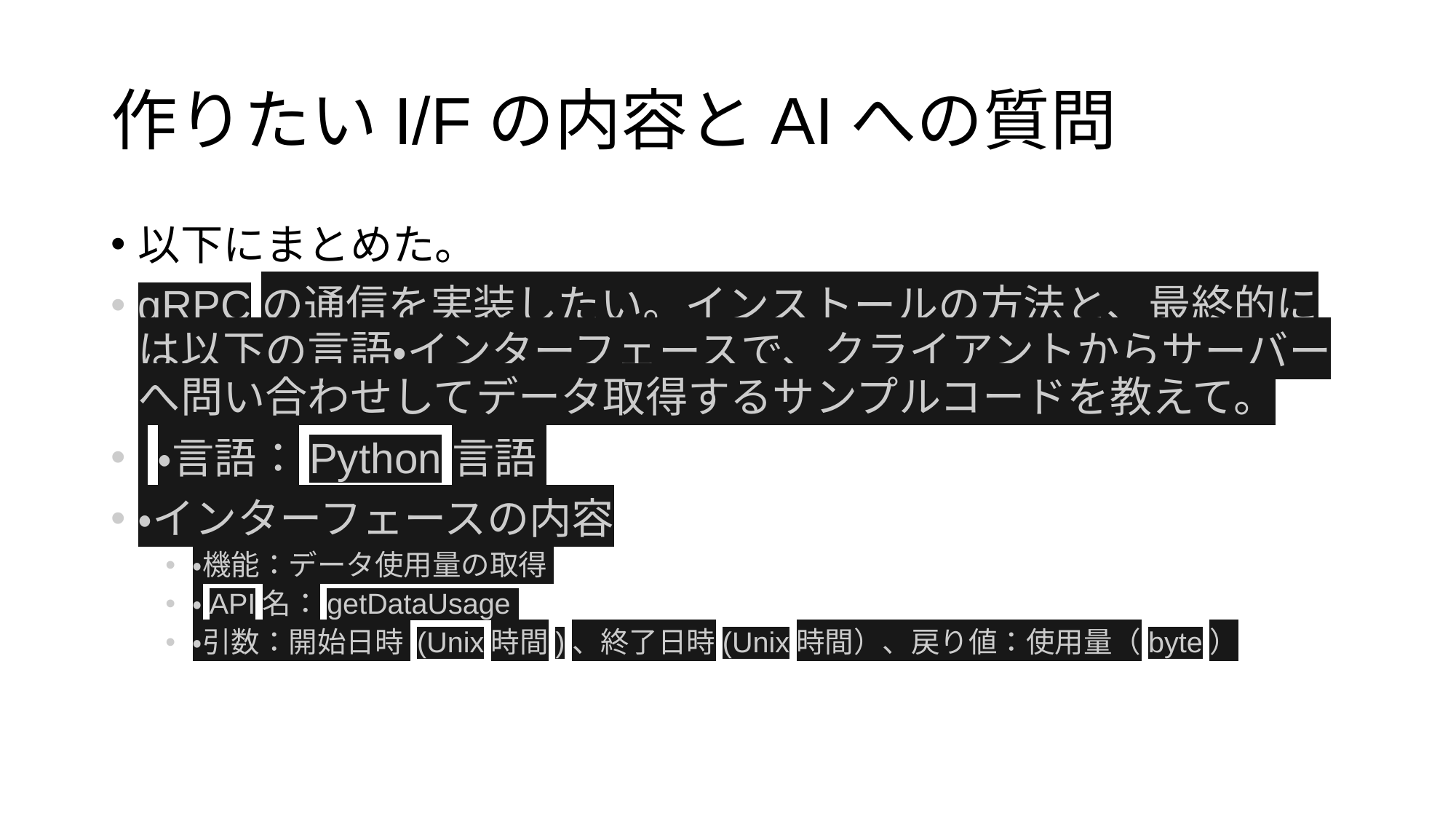

# 作りたいI/Fの内容とAIへの質問
以下にまとめた。
gRPCの通信を実装したい。インストールの方法と、最終的には以下の言語・インターフェースで、クライアントからサーバーへ問い合わせしてデータ取得するサンプルコードを教えて。
 ・言語：Python言語
・インターフェースの内容
・機能：データ使用量の取得
・API名：getDataUsage
・引数：開始日時 (Unix時間)、終了日時(Unix時間）、戻り値：使用量（byte）